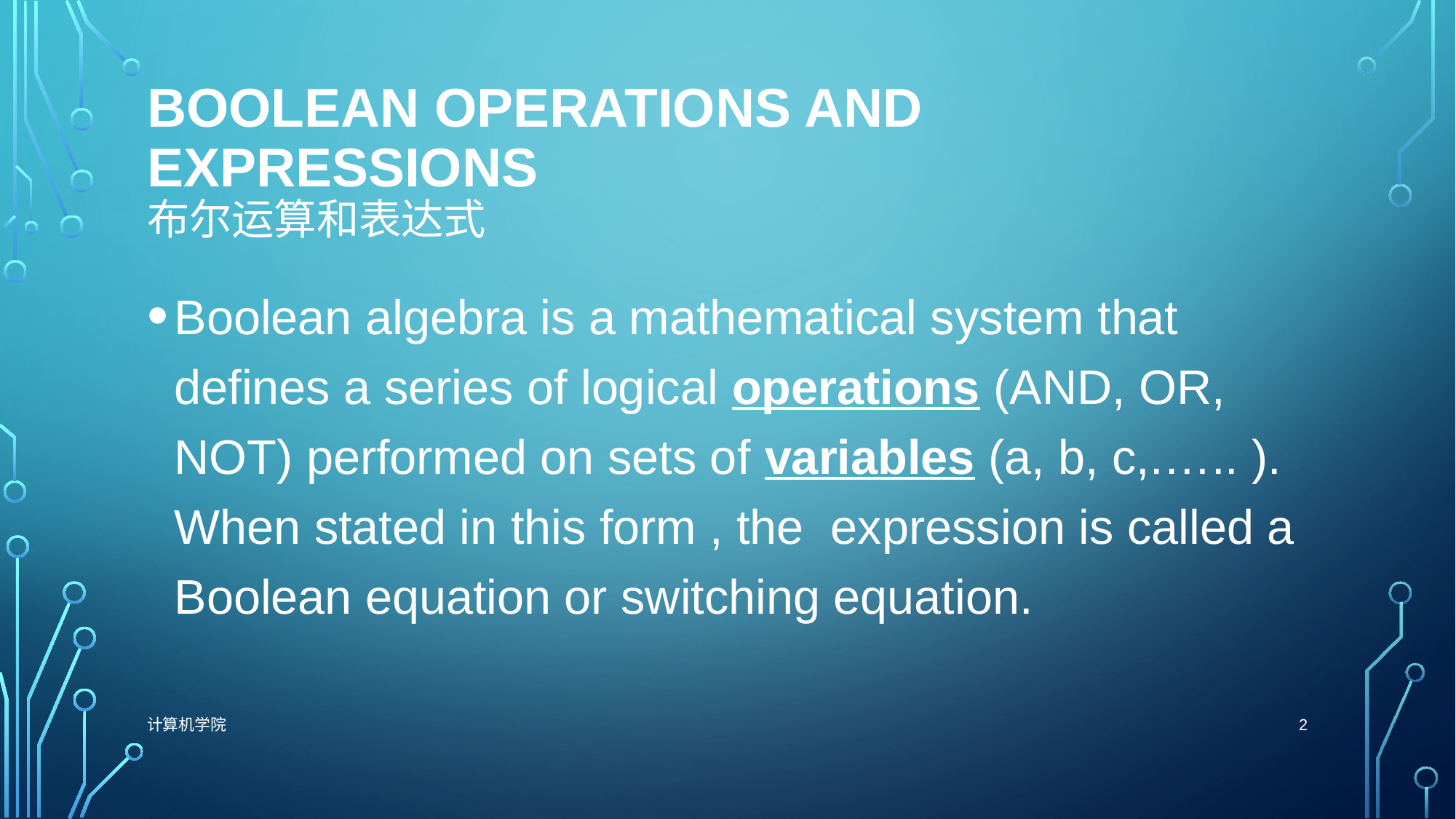

# Boolean Operations and Expressions 布尔运算和表达式
Boolean algebra is a mathematical system that defines a series of logical operations (AND, OR, NOT) performed on sets of variables (a, b, c,.….. ). When stated in this form , the  expression is called a Boolean equation or switching equation.
计算机学院
2